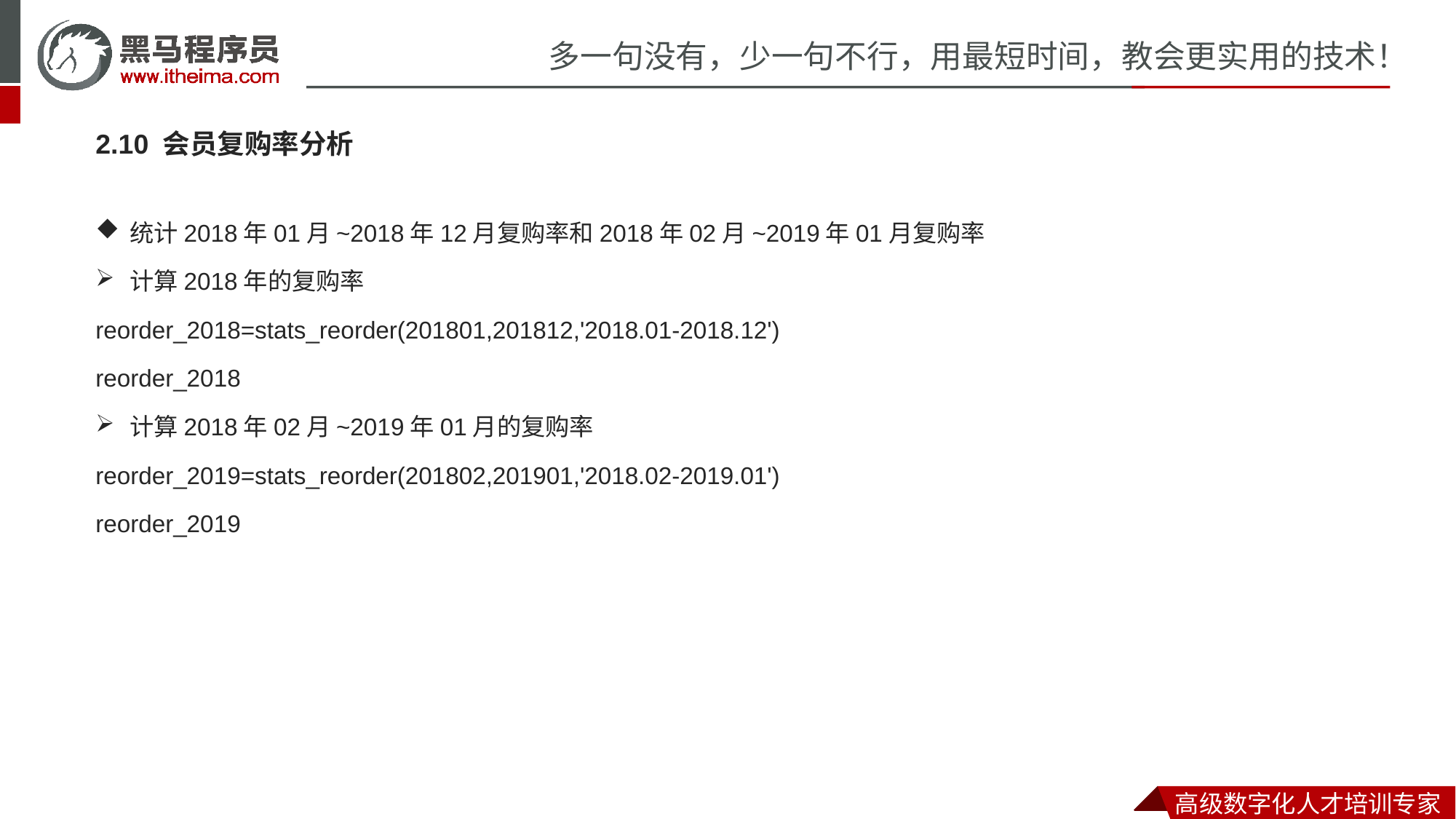

2.10 会员复购率分析
统计2018年01月~2018年12月复购率和2018年02月~2019年01月复购率
计算2018年的复购率
reorder_2018=stats_reorder(201801,201812,'2018.01-2018.12')
reorder_2018
计算2018年02月~2019年01月的复购率
reorder_2019=stats_reorder(201802,201901,'2018.02-2019.01')
reorder_2019